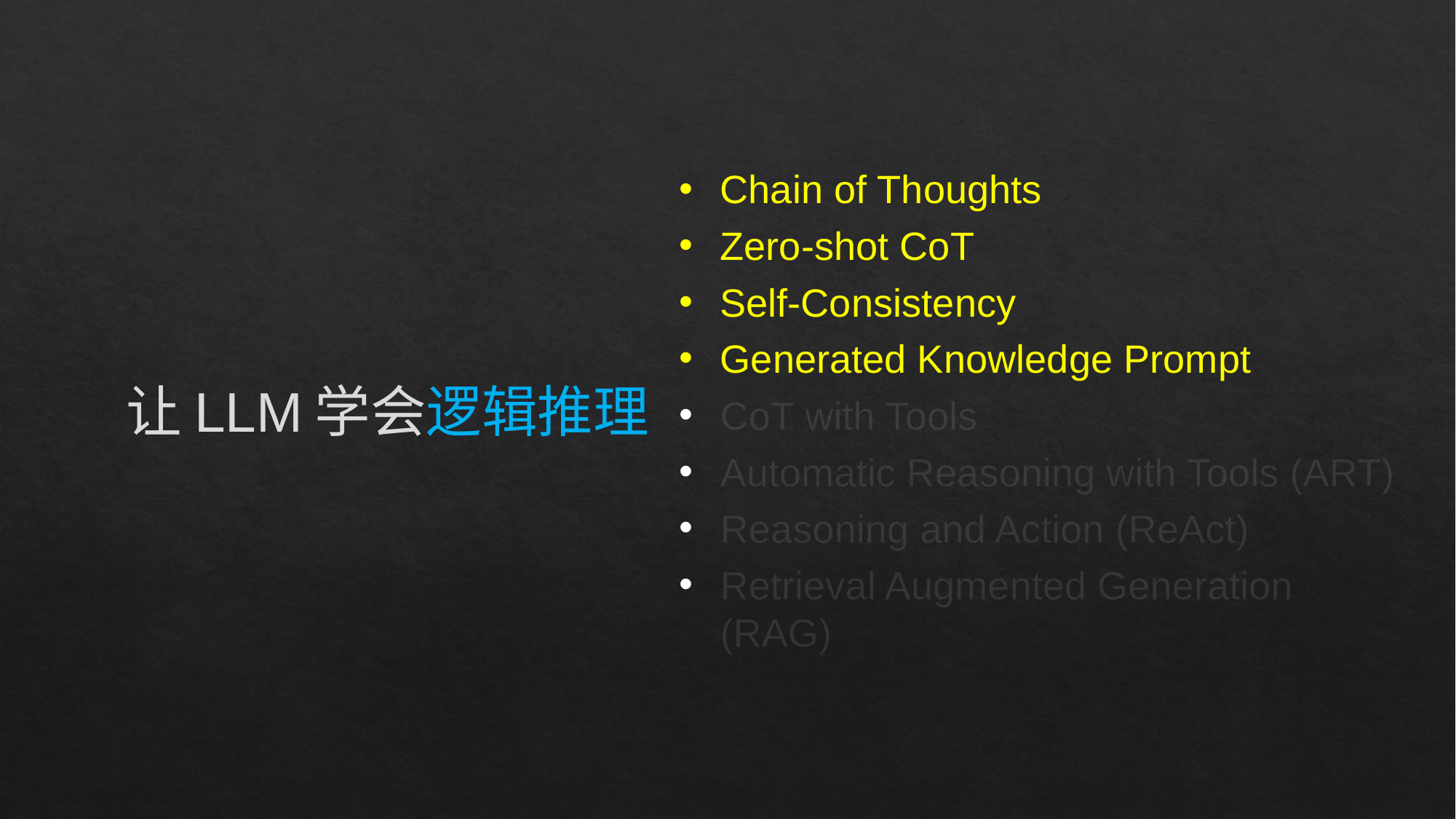

Chain of Thoughts
Zero-shot CoT
Self-Consistency
Generated Knowledge Prompt
CoT with Tools
Automatic Reasoning with Tools (ART)
Reasoning and Action (ReAct)
Retrieval Augmented Generation (RAG)
让LLM学会逻辑推理